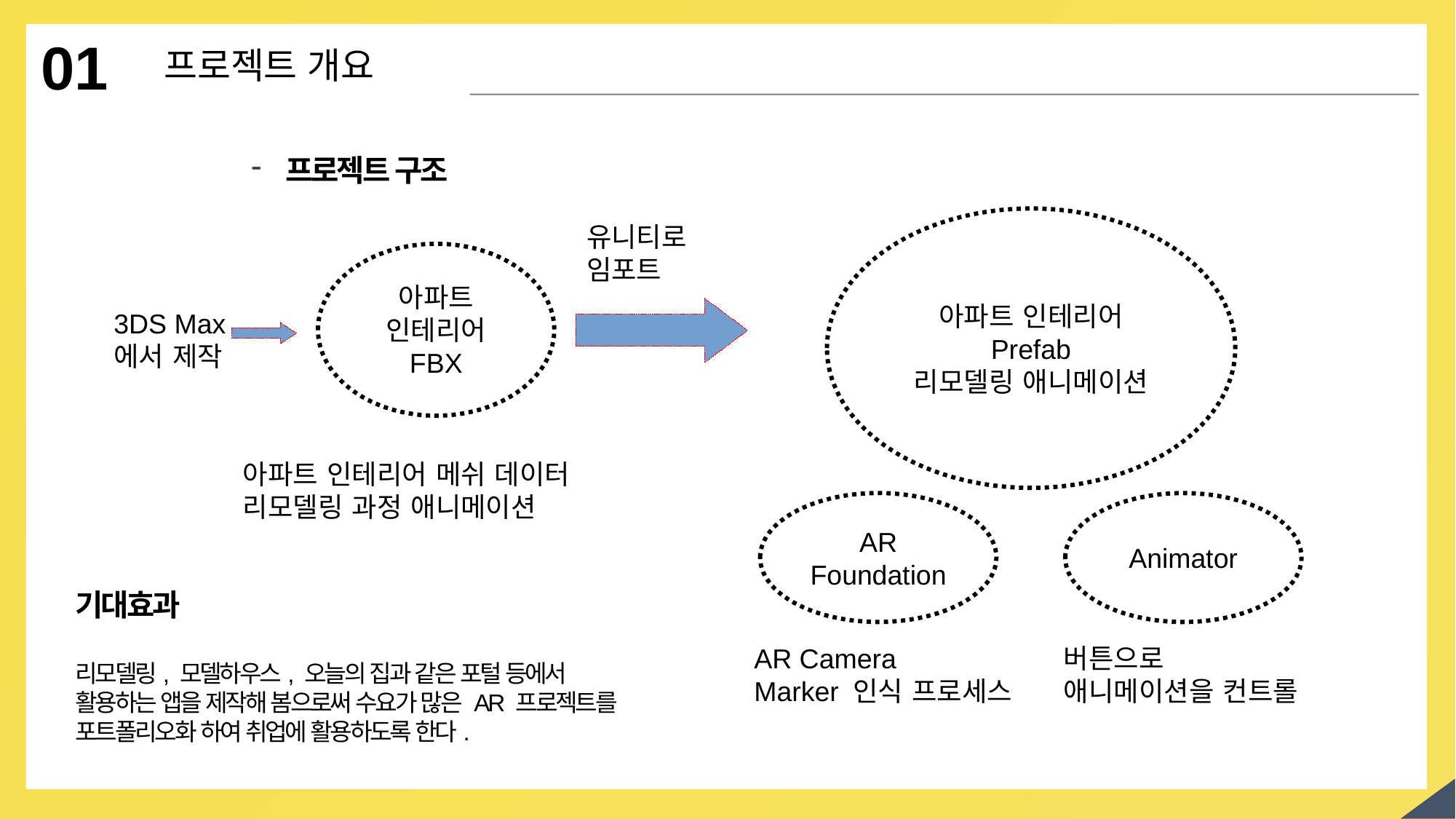

01

프로젝트 개요

프로젝트 구조
아파트 인테리어 Prefab
리모델링 애니메이션
유니티로 임포트
아파트 인테리어 FBX

3DS Max 에서 제작

아파트 인테리어 메쉬 데이터
리모델링 과정 애니메이션
AR Foundation
Animator
기대효과

리모델링, 모델하우스, 오늘의 집과 같은 포털 등에서
활용하는 앱을 제작해 봄으로써 수요가 많은 AR 프로젝트를
포트폴리오화 하여 취업에 활용하도록 한다.
버튼으로 애니메이션을 컨트롤
AR Camera
Marker 인식 프로세스